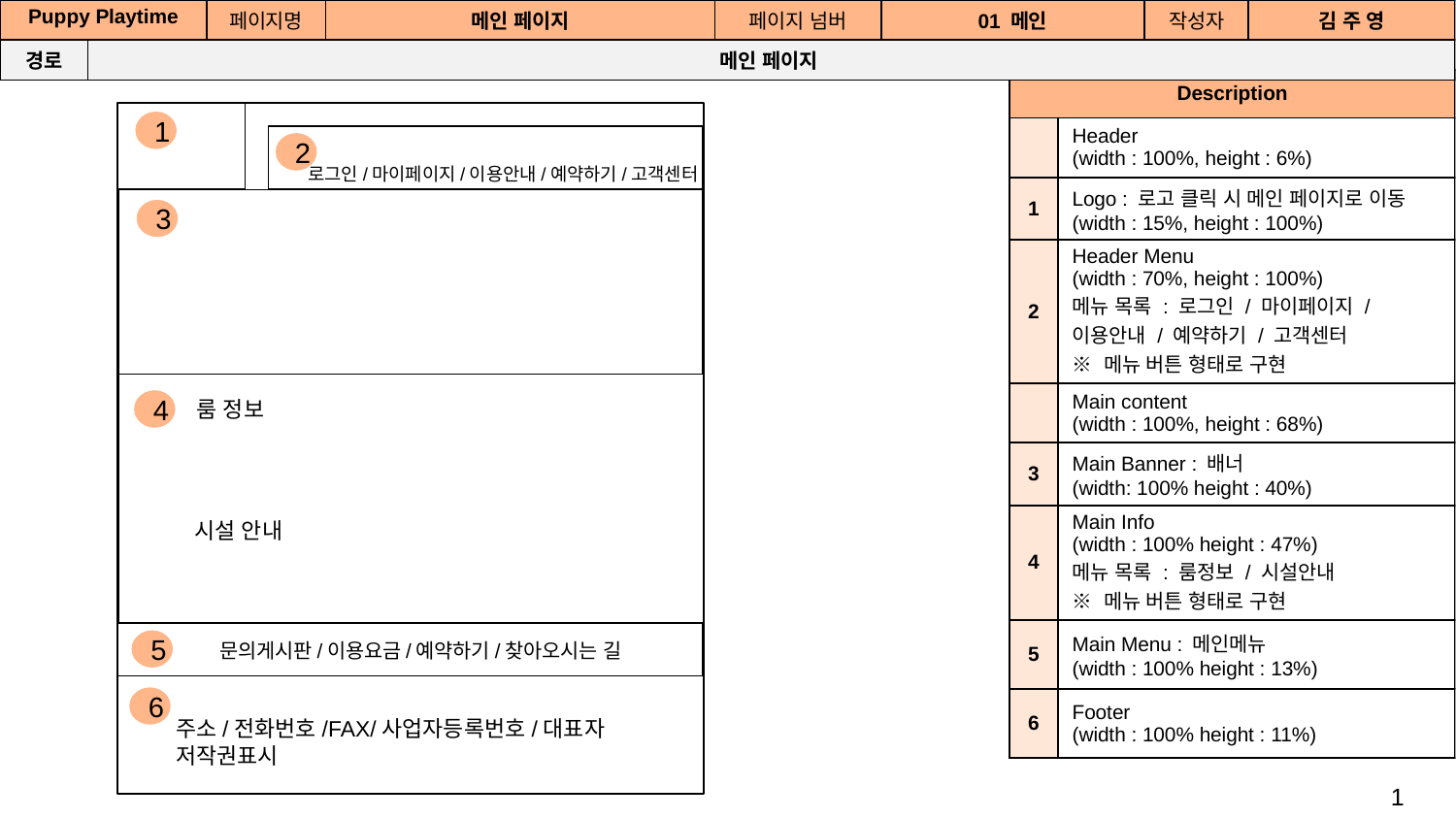

공간(오피스) 대여 시스템
| Puppy Playtime | 김 주 영 | 페이지명 | 메인 페이지 | 페이지 넘버 | 01 메인 | 작성자 | 김 주 영 |
| --- | --- | --- | --- | --- | --- | --- | --- |
| 경로 | 메인 페이지 | 김 주 영 | 김 주 영 | 김 주 영 | 김 주 영 | 김 주 영 | 김 주 영 |
| Description | Footer (width : 100% height : 11%) |
| --- | --- |
|  | Header (width : 100%, height : 6%) |
| 1 | Logo : 로고 클릭 시 메인 페이지로 이동 (width : 15%, height : 100%) |
| 2 | Header Menu (width : 70%, height : 100%) 메뉴 목록 : 로그인 / 마이페이지 / 이용안내 / 예약하기 / 고객센터 ※ 메뉴 버튼 형태로 구현 |
|  | Main content (width : 100%, height : 68%) |
| 3 | Main Banner : 배너 (width: 100% height : 40%) |
| 4 | Main Info (width : 100% height : 47%) 메뉴 목록 : 룸정보 / 시설안내 ※ 메뉴 버튼 형태로 구현 |
| 5 | Main Menu : 메인메뉴 (width : 100% height : 13%) |
| 6 | Footer (width : 100% height : 11%) |

1

2
로그인/마이페이지/이용안내/예약하기/고객센터

3

룸 정보
4
시설 안내

문의게시판/이용요금/예약하기/찾아오시는 길
5
6
주소/전화번호/FAX/사업자등록번호/대표자
저작권표시
1